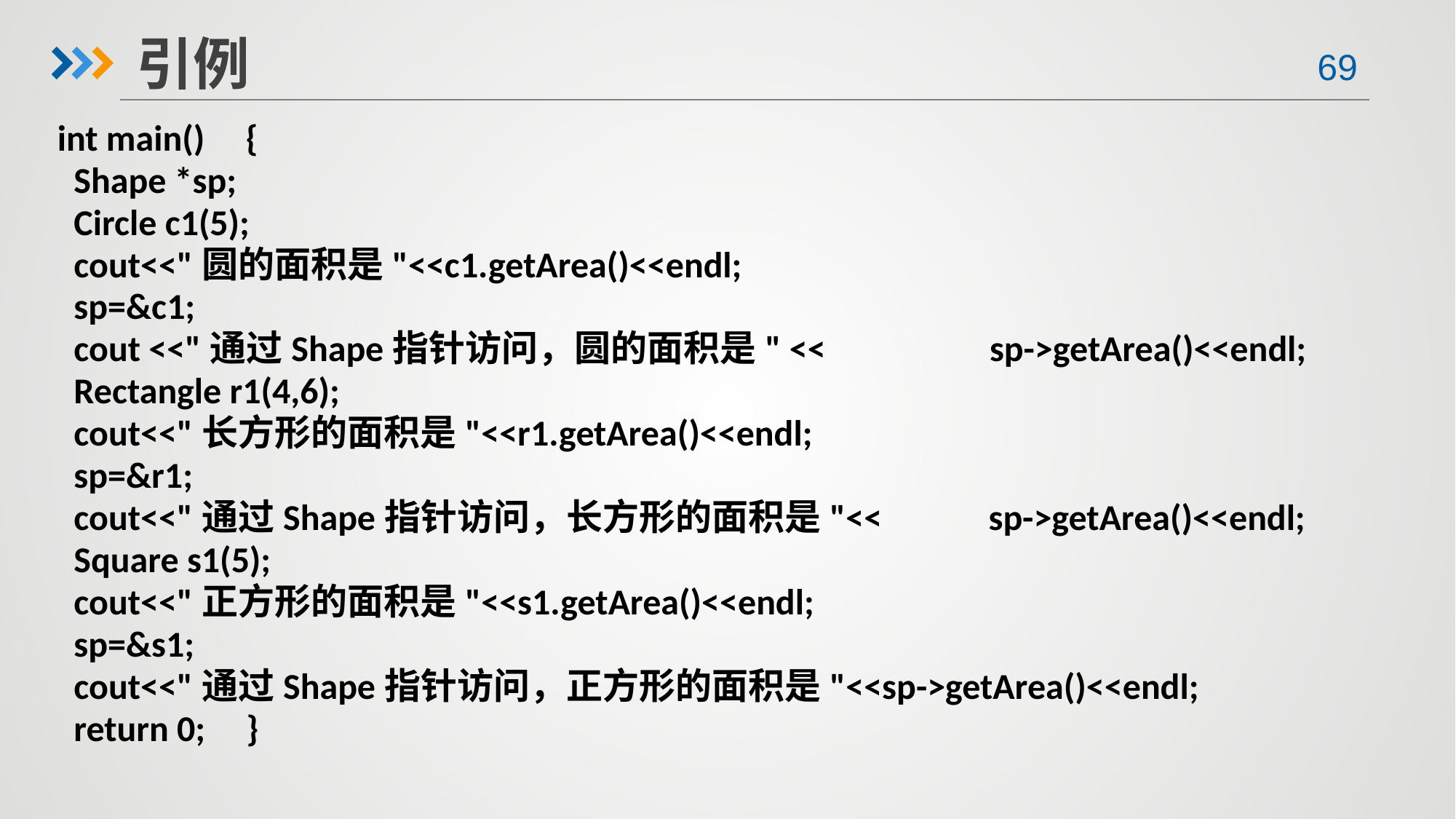

引例
int main()     {
  Shape *sp;
  Circle c1(5);
  cout<<"圆的面积是"<<c1.getArea()<<endl;
  sp=&c1;
  cout <<"通过Shape指针访问，圆的面积是" <<                    sp->getArea()<<endl;
  Rectangle r1(4,6);
  cout<<"长方形的面积是"<<r1.getArea()<<endl;
  sp=&r1;
  cout<<"通过Shape指针访问，长方形的面积是"<<             sp->getArea()<<endl;
  Square s1(5);
  cout<<"正方形的面积是"<<s1.getArea()<<endl;
  sp=&s1;
  cout<<"通过Shape指针访问，正方形的面积是"<<sp->getArea()<<endl;
  return 0;     }